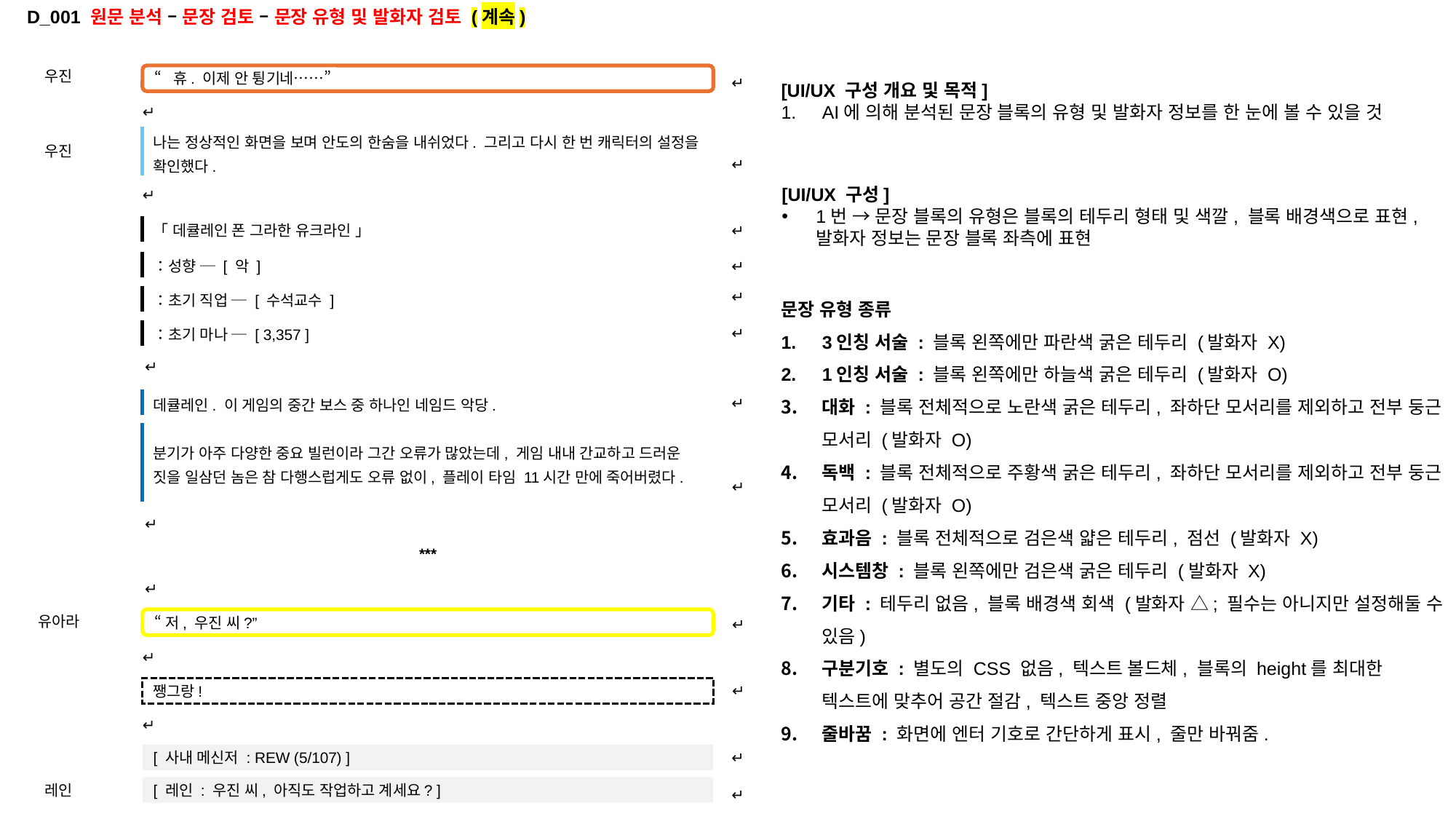

D_001 원문 분석 – 문장 검토 – 문장 유형 및 발화자 검토 (계속)
우진
“휴. 이제 안 튕기네……”
↵
[UI/UX 구성 개요 및 목적]
AI에 의해 분석된 문장 블록의 유형 및 발화자 정보를 한 눈에 볼 수 있을 것
↵
나는 정상적인 화면을 보며 안도의 한숨을 내쉬었다. 그리고 다시 한 번 캐릭터의 설정을 확인했다.
우진
↵
[UI/UX 구성]
1번 → 문장 블록의 유형은 블록의 테두리 형태 및 색깔, 블록 배경색으로 표현, 발화자 정보는 문장 블록 좌측에 표현
↵
「 데큘레인 폰 그라한 유크라인 」
↵
：성향 ─ [ 악 ]
↵
↵
문장 유형 종류
3인칭 서술 : 블록 왼쪽에만 파란색 굵은 테두리 (발화자 X)
1인칭 서술 : 블록 왼쪽에만 하늘색 굵은 테두리 (발화자 O)
대화 : 블록 전체적으로 노란색 굵은 테두리, 좌하단 모서리를 제외하고 전부 둥근 모서리 (발화자 O)
독백 : 블록 전체적으로 주황색 굵은 테두리, 좌하단 모서리를 제외하고 전부 둥근 모서리 (발화자 O)
효과음 : 블록 전체적으로 검은색 얇은 테두리, 점선 (발화자 X)
시스템창 : 블록 왼쪽에만 검은색 굵은 테두리 (발화자 X)
기타 : 테두리 없음, 블록 배경색 회색 (발화자 △; 필수는 아니지만 설정해둘 수 있음)
구분기호 : 별도의 CSS 없음, 텍스트 볼드체, 블록의 height를 최대한 텍스트에 맞추어 공간 절감, 텍스트 중앙 정렬
줄바꿈 : 화면에 엔터 기호로 간단하게 표시, 줄만 바꿔줌.
：초기 직업 ─ [ 수석교수 ]
↵
：초기 마나 ─ [ 3,357 ]
↵
↵
데큘레인. 이 게임의 중간 보스 중 하나인 네임드 악당.
분기가 아주 다양한 중요 빌런이라 그간 오류가 많았는데, 게임 내내 간교하고 드러운 짓을 일삼던 놈은 참 다행스럽게도 오류 없이, 플레이 타임 11시간 만에 죽어버렸다.
↵
↵
***
↵
유아라
“저, 우진 씨?”
↵
↵
↵
쨍그랑!
↵
↵
[ 사내 메신저 : REW (5/107) ]
레인
[ 레인 : 우진 씨, 아직도 작업하고 계세요? ]
↵